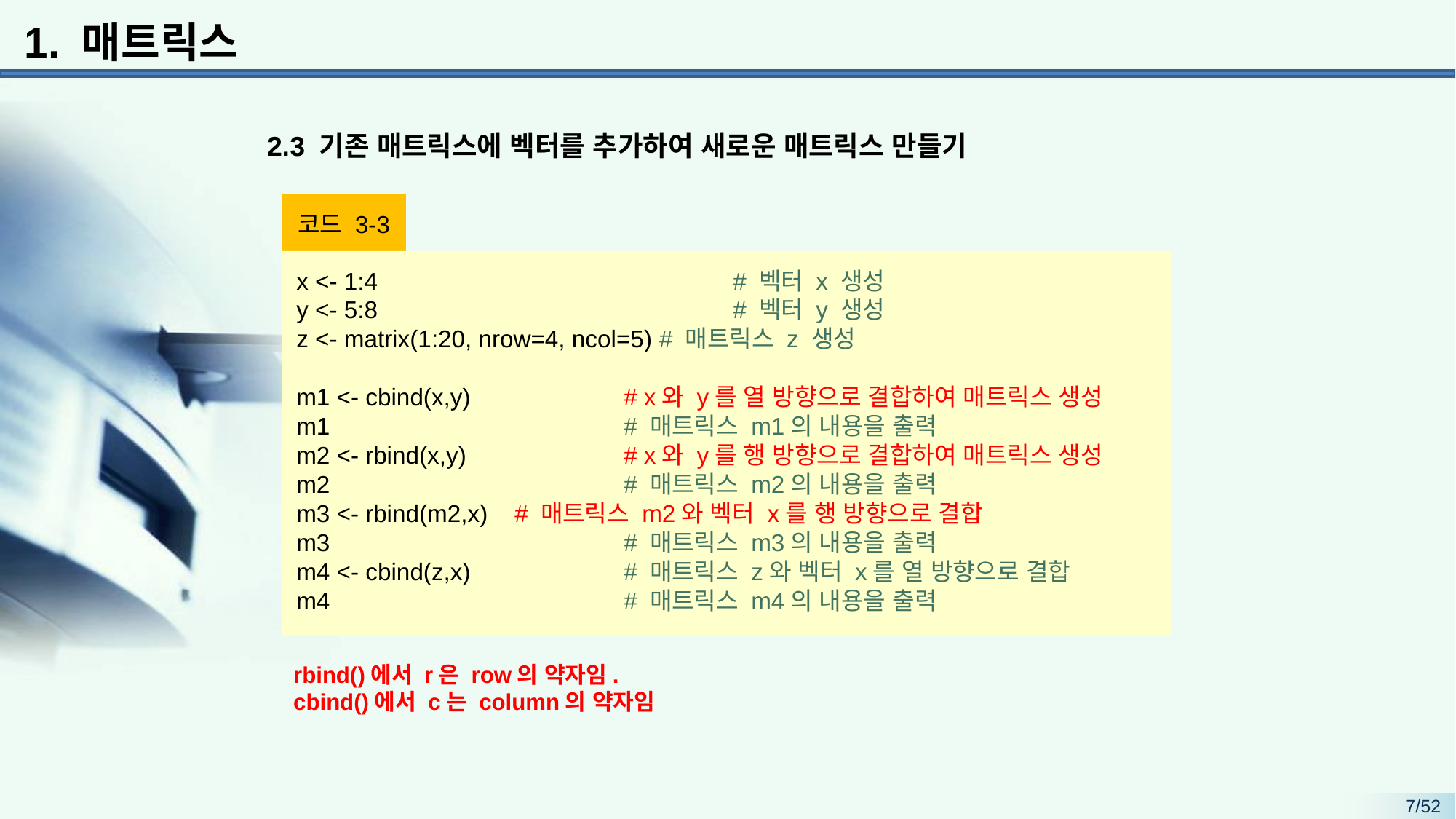

1. 매트릭스

   2.3 기존 매트릭스에 벡터를 추가하여 새로운 매트릭스 만들기

코드 3-3

x <- 1:4 				# 벡터 x 생성
y <- 5:8 				# 벡터 y 생성
z <- matrix(1:20, nrow=4, ncol=5) # 매트릭스 z 생성

m1 <- cbind(x,y) 		# x와 y를 열 방향으로 결합하여 매트릭스 생성
m1 			# 매트릭스 m1의 내용을 출력
m2 <- rbind(x,y) 		# x와 y를 행 방향으로 결합하여 매트릭스 생성
m2 			# 매트릭스 m2의 내용을 출력
m3 <- rbind(m2,x)  	# 매트릭스 m2와 벡터 x를 행 방향으로 결합
m3 			# 매트릭스 m3의 내용을 출력
m4 <- cbind(z,x) 		# 매트릭스 z와 벡터 x를 열 방향으로 결합
m4 			# 매트릭스 m4의 내용을 출력
rbind()에서 r은 row의 약자임.
cbind()에서 c는 column의 약자임